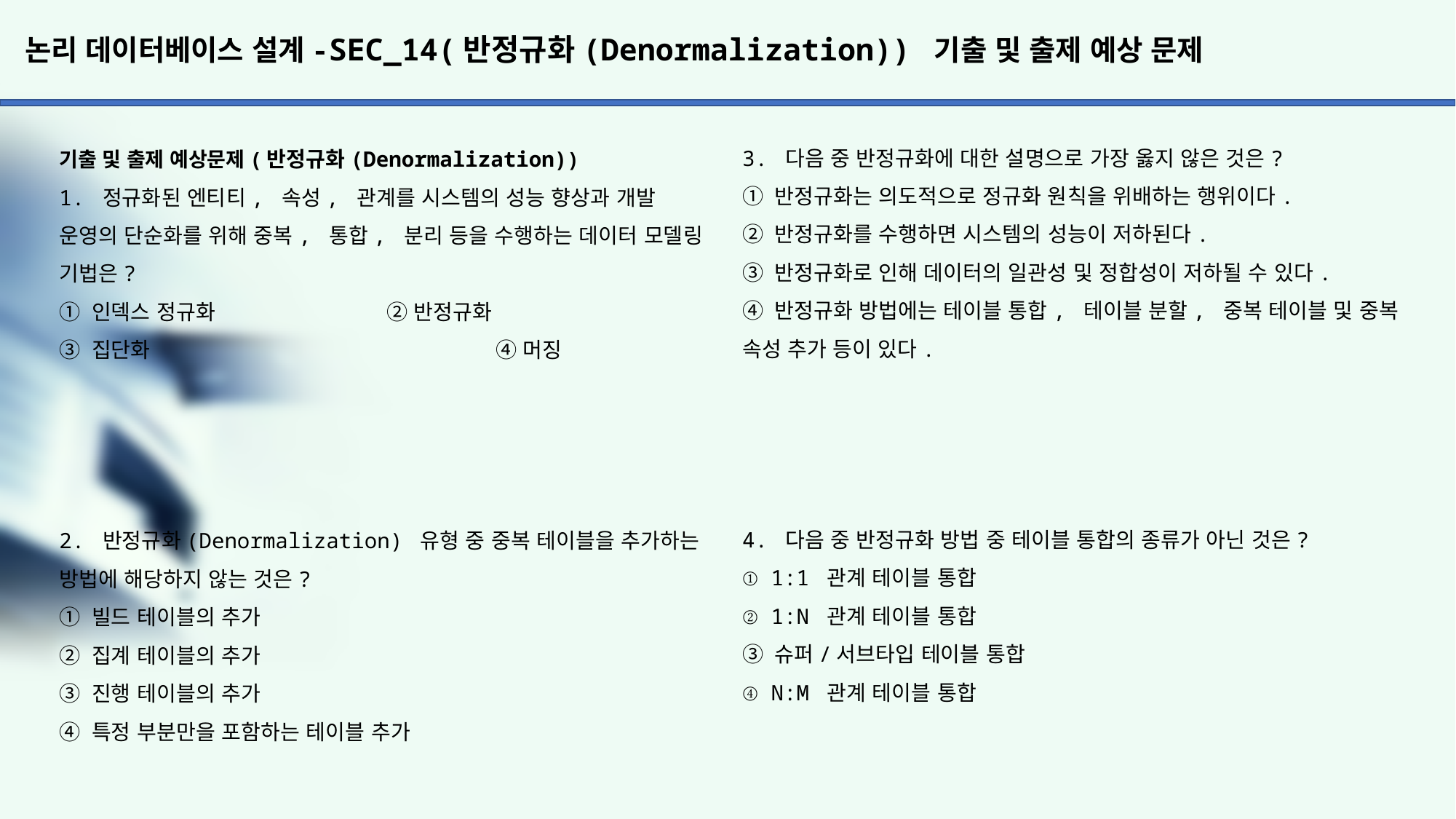

# 논리 데이터베이스 설계-SEC_14(반정규화(Denormalization)) 기출 및 출제 예상 문제
3. 다음 중 반정규화에 대한 설명으로 가장 옳지 않은 것은?
① 반정규화는 의도적으로 정규화 원칙을 위배하는 행위이다.
② 반정규화를 수행하면 시스템의 성능이 저하된다.
③ 반정규화로 인해 데이터의 일관성 및 정합성이 저하될 수 있다.
④ 반정규화 방법에는 테이블 통합, 테이블 분할, 중복 테이블 및 중복
속성 추가 등이 있다.

4. 다음 중 반정규화 방법 중 테이블 통합의 종류가 아닌 것은?
① 1:1 관계 테이블 통합
② 1:N 관계 테이블 통합
③ 슈퍼/서브타입 테이블 통합
④ N:M 관계 테이블 통합
기출 및 출제 예상문제(반정규화(Denormalization))
1. 정규화된 엔티티, 속성, 관계를 시스템의 성능 향상과 개발 운영의 단순화를 위해 중복, 통합, 분리 등을 수행하는 데이터 모델링 기법은?
① 인덱스 정규화		② 반정규화
③ 집단화				④ 머징

2. 반정규화(Denormalization) 유형 중 중복 테이블을 추가하는 방법에 해당하지 않는 것은?
① 빌드 테이블의 추가
② 집계 테이블의 추가
③ 진행 테이블의 추가
④ 특정 부분만을 포함하는 테이블 추가